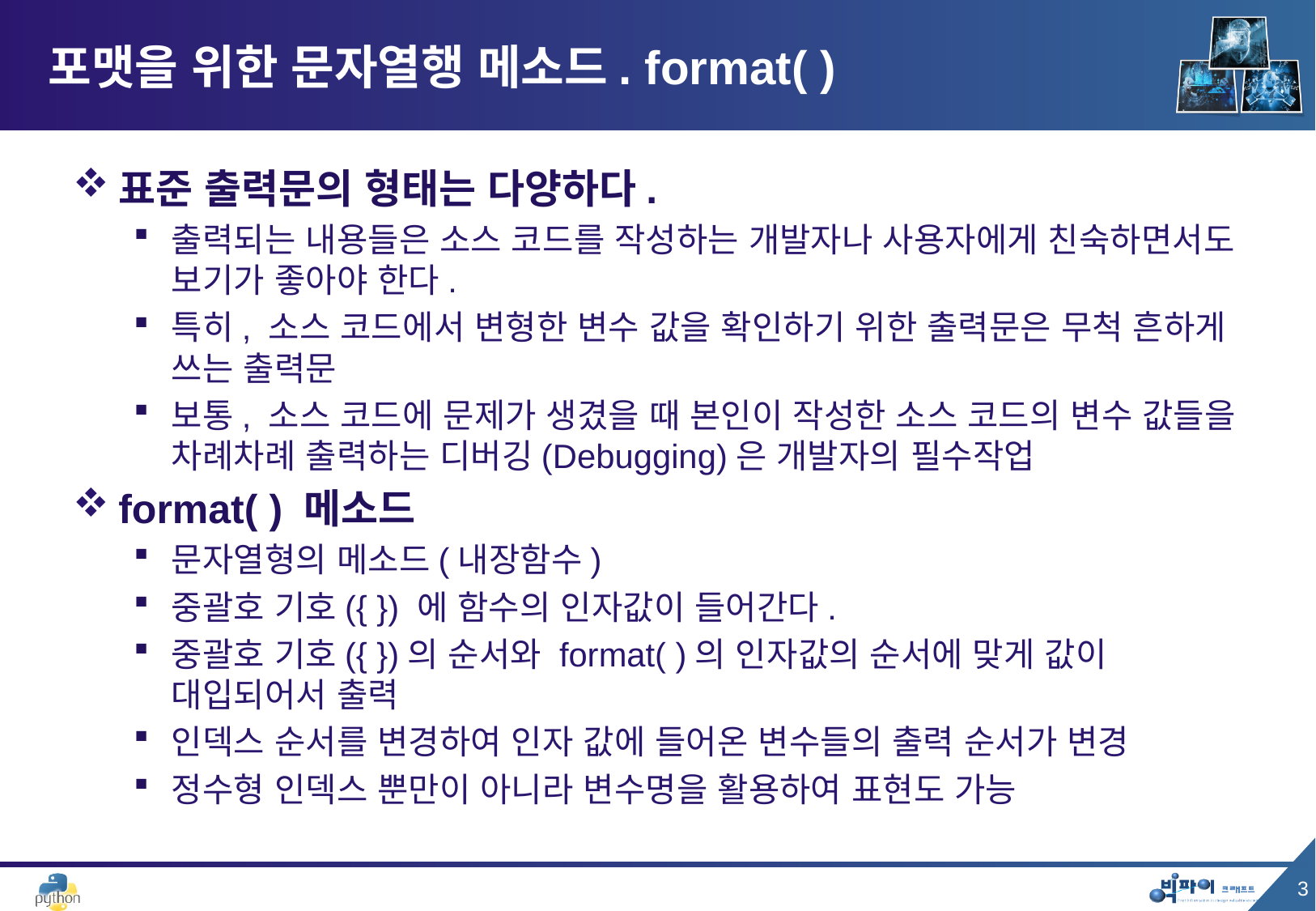

# 포맷을 위한 문자열행 메소드. format( )
표준 출력문의 형태는 다양하다.
출력되는 내용들은 소스 코드를 작성하는 개발자나 사용자에게 친숙하면서도 보기가 좋아야 한다.
특히, 소스 코드에서 변형한 변수 값을 확인하기 위한 출력문은 무척 흔하게 쓰는 출력문
보통, 소스 코드에 문제가 생겼을 때 본인이 작성한 소스 코드의 변수 값들을 차례차례 출력하는 디버깅(Debugging)은 개발자의 필수작업
format( ) 메소드
문자열형의 메소드(내장함수)
중괄호 기호({ }) 에 함수의 인자값이 들어간다.
중괄호 기호({ })의 순서와 format( )의 인자값의 순서에 맞게 값이 대입되어서 출력
인덱스 순서를 변경하여 인자 값에 들어온 변수들의 출력 순서가 변경
정수형 인덱스 뿐만이 아니라 변수명을 활용하여 표현도 가능